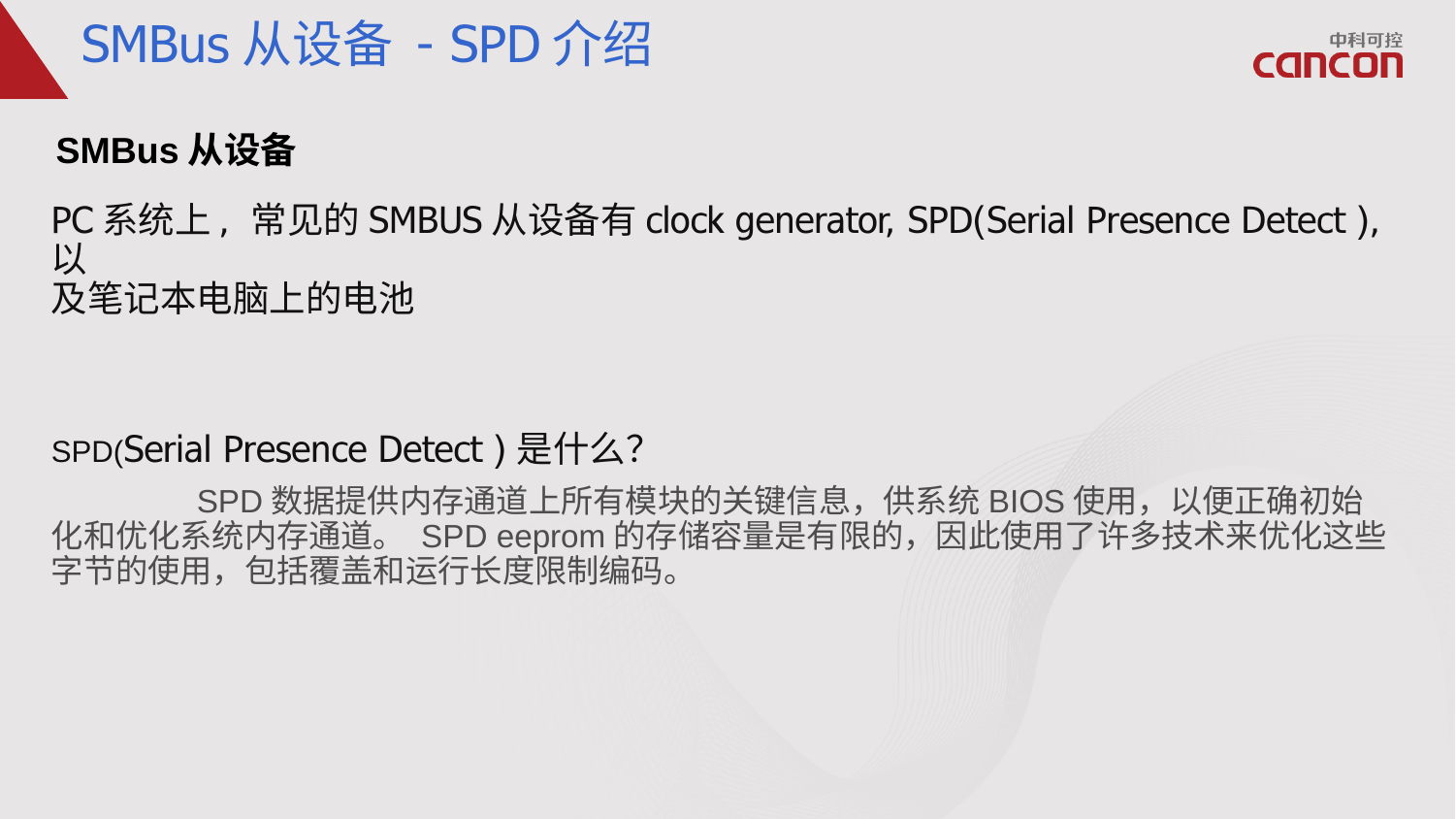

# SMBus从设备 - SPD介绍
SMBus从设备
PC系统上, 常见的SMBUS从设备有clock generator, SPD(Serial Presence Detect ), 以
及笔记本电脑上的电池

SPD(Serial Presence Detect )是什么？
	SPD数据提供内存通道上所有模块的关键信息，供系统BIOS使用，以便正确初始化和优化系统内存通道。 SPD eeprom的存储容量是有限的，因此使用了许多技术来优化这些字节的使用，包括覆盖和运行长度限制编码。